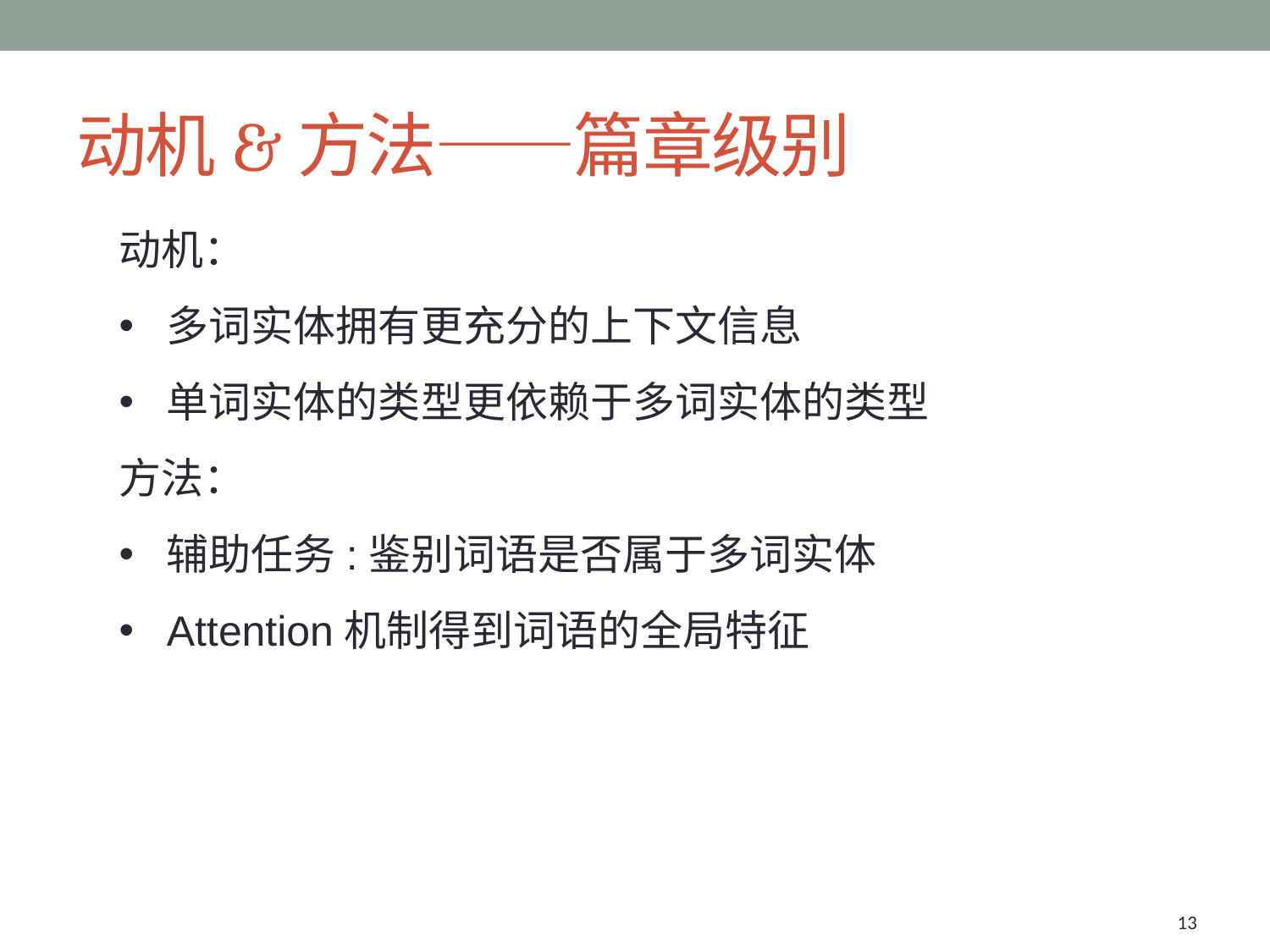

# 动机&方法——篇章级别
动机：
多词实体拥有更充分的上下文信息
单词实体的类型更依赖于多词实体的类型
方法：
辅助任务:鉴别词语是否属于多词实体
Attention机制得到词语的全局特征

13